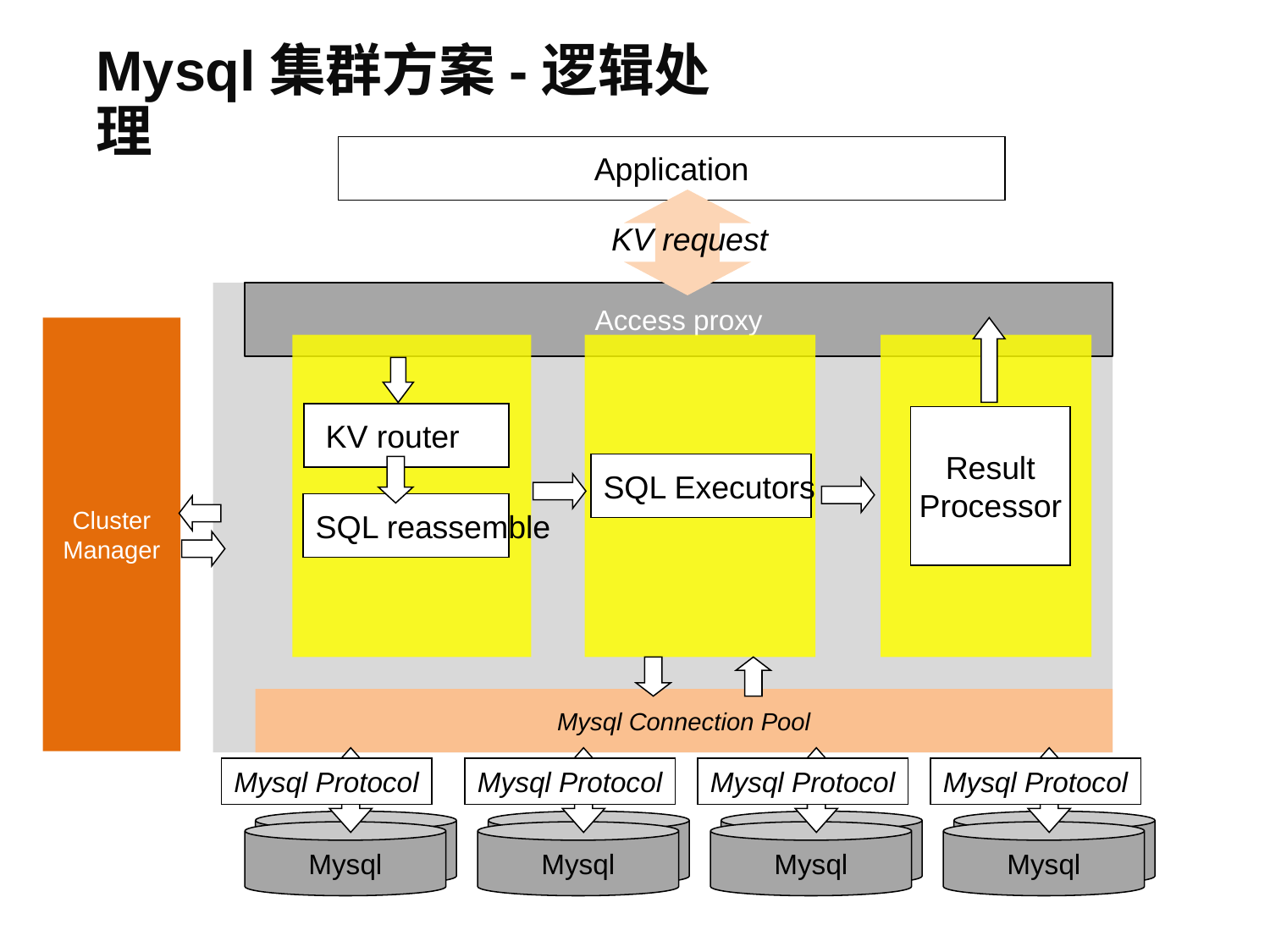

Mysql集群方案-逻辑处理
Application

KV request
Access proxy

Cluster
Manager

 KV router
Result
Processor
SQL Executors

SQL reassemble

Mysql Connection Pool

Mysql Protocol
Mysql Protocol
Mysql Protocol
Mysql Protocol
Mysql
Mysql
Mysql
Mysql
Mysql
Mysql
Mysql
Mysql